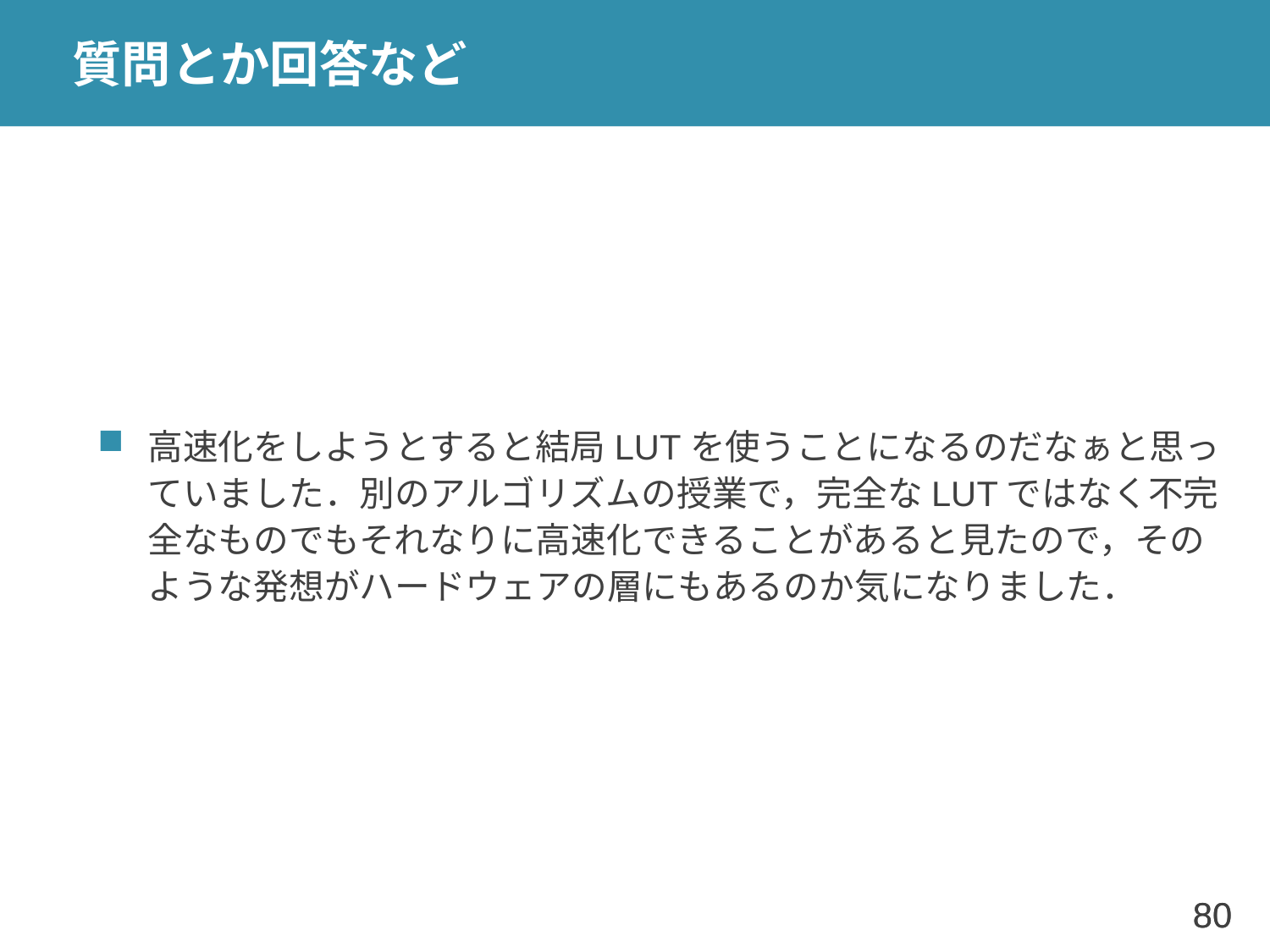

# 質問とか回答など
高速化をしようとすると結局LUTを使うことになるのだなぁと思っていました．別のアルゴリズムの授業で，完全なLUTではなく不完全なものでもそれなりに高速化できることがあると見たので，そのような発想がハードウェアの層にもあるのか気になりました．